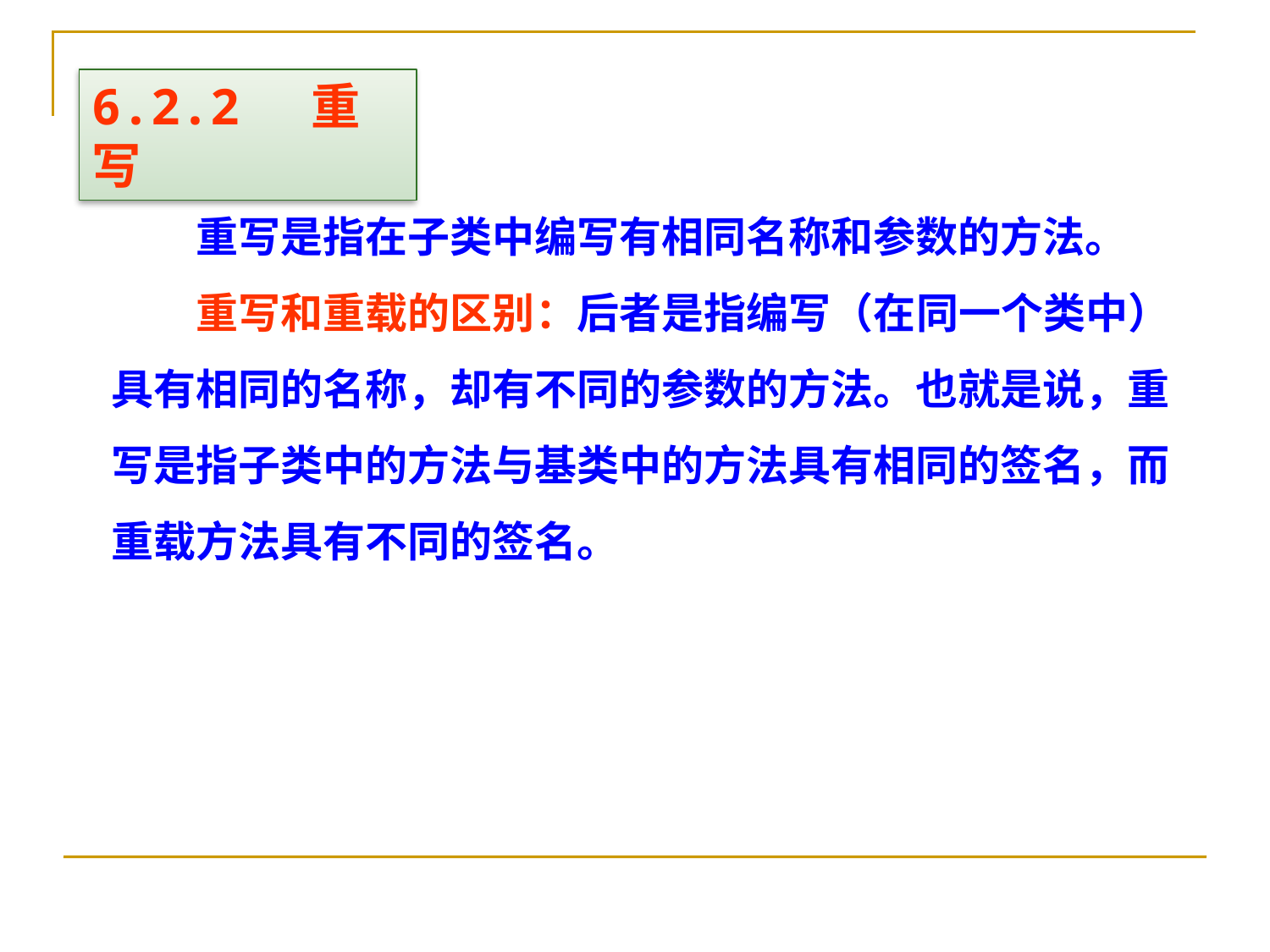

6.2.2  重 写
　　重写是指在子类中编写有相同名称和参数的方法。
　　重写和重载的区别：后者是指编写（在同一个类中）具有相同的名称，却有不同的参数的方法。也就是说，重写是指子类中的方法与基类中的方法具有相同的签名，而重载方法具有不同的签名。